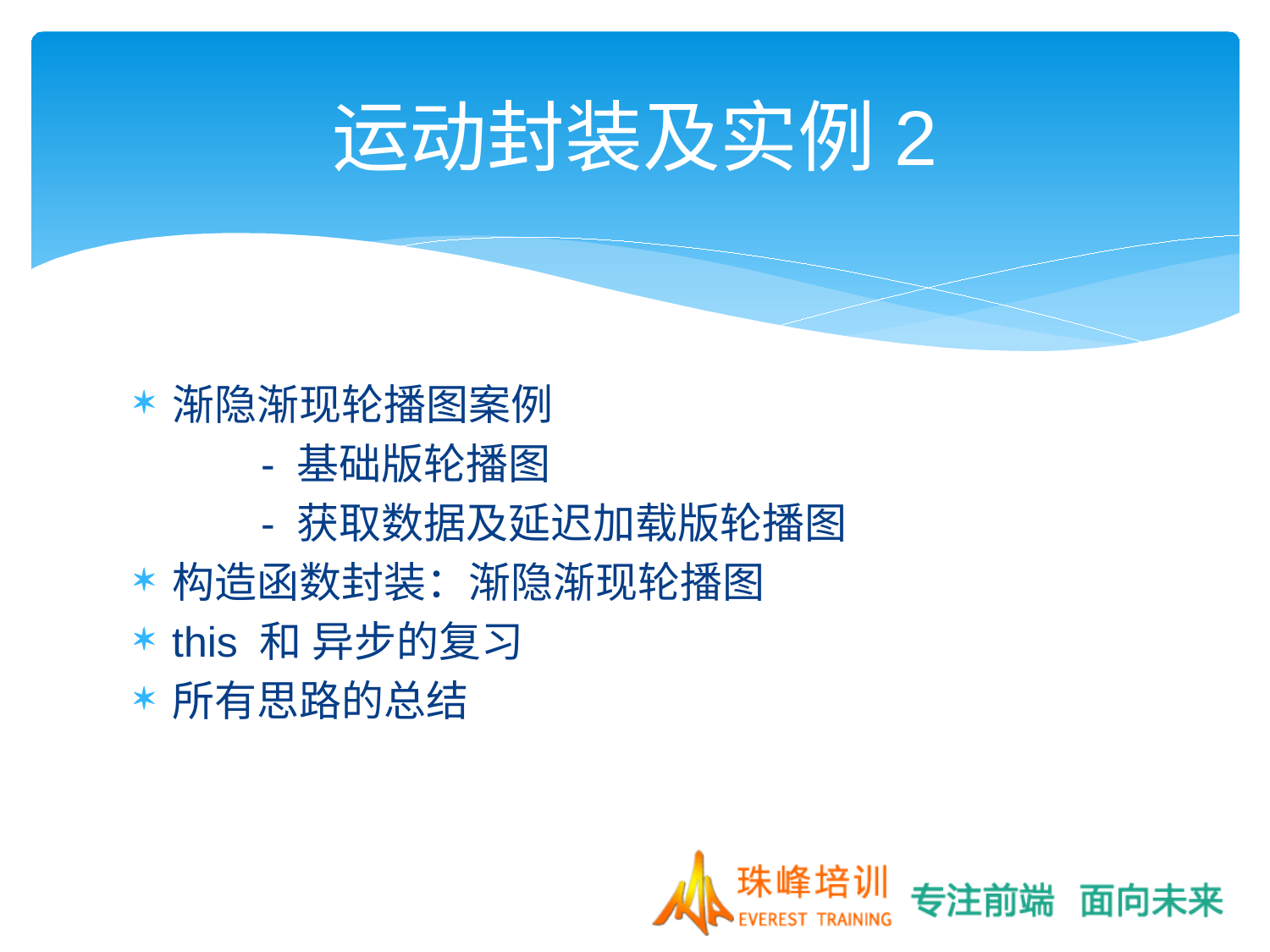

# 运动封装及实例2
渐隐渐现轮播图案例
	- 基础版轮播图
	- 获取数据及延迟加载版轮播图
构造函数封装：渐隐渐现轮播图
this 和 异步的复习
所有思路的总结